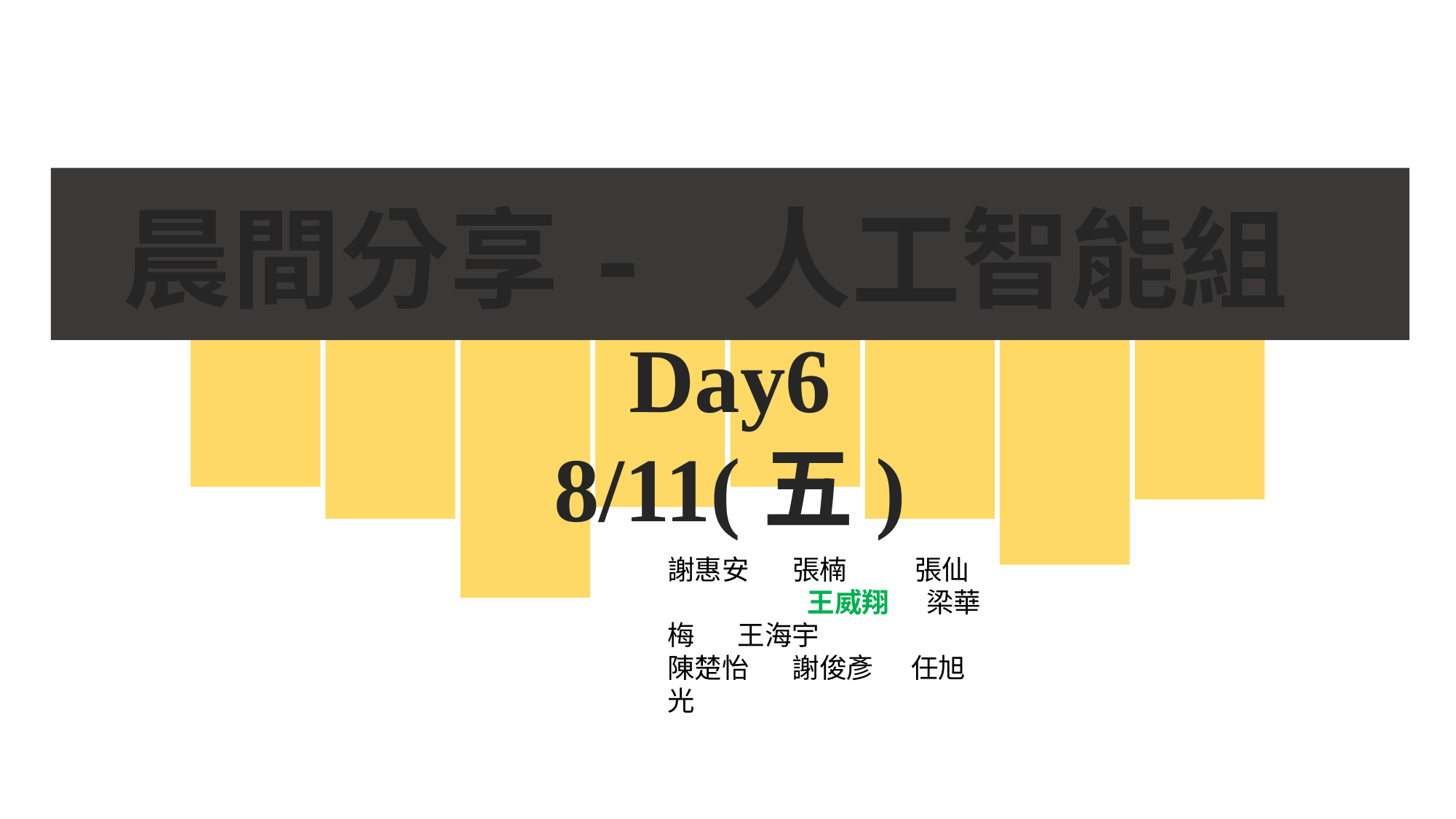

晨間分享- 人工智能組   Day6
8/11(五)

謝惠安       張楠           張仙	     王威翔      梁華梅       王海宇
陳楚怡       謝俊彥      任旭光